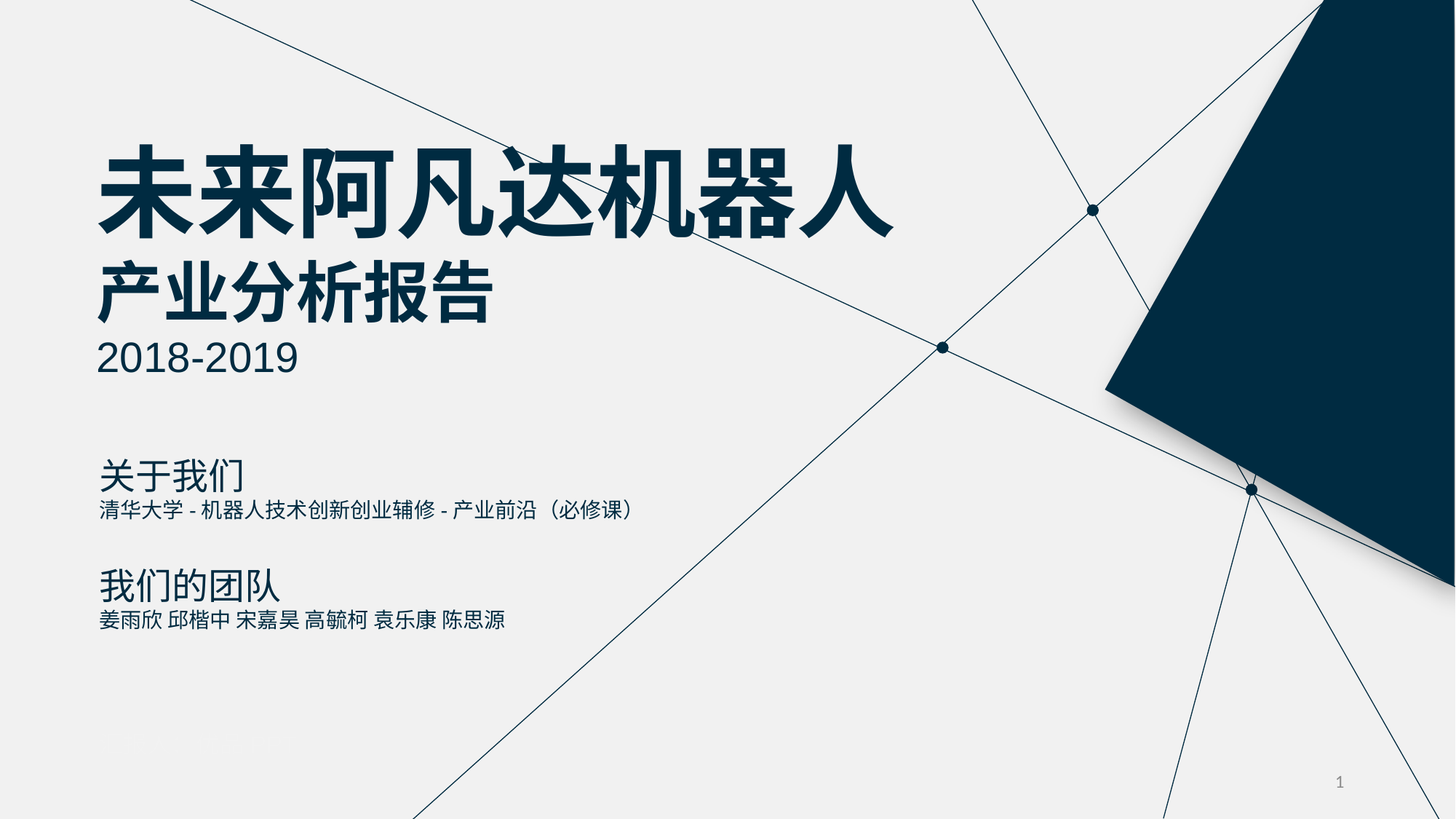

未来阿凡达机器人
产业分析报告
2018-2019

关于我们
清华大学-机器人技术创新创业辅修-产业前沿（必修课）

我们的团队
姜雨欣 邱楷中 宋嘉昊 高毓柯 袁乐康 陈思源
汇报人：优品PPT
1